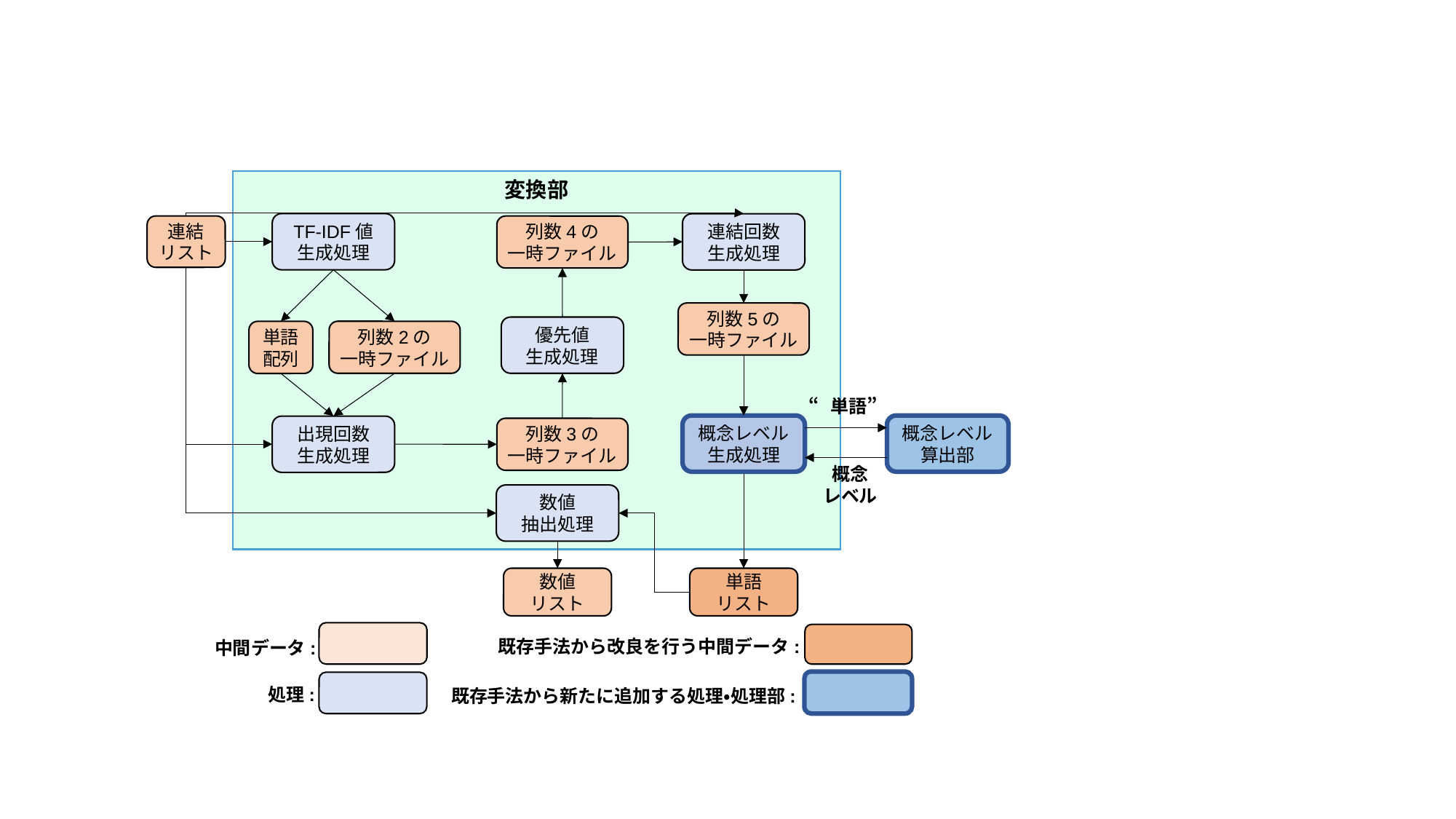

変換部
TF-IDF値
生成処理
連結回数
生成処理
連結
リスト
列数4の
一時ファイル
列数5の
一時ファイル
優先値
生成処理
単語
配列
列数2の
一時ファイル
“単語”
概念レベル
生成処理
概念レベル算出部
出現回数
生成処理
列数3の
一時ファイル
概念
レベル
数値
抽出処理
数値
リスト
単語
リスト

既存手法から改良を行う中間データ:
中間データ:

処理:
既存手法から新たに追加する処理・処理部: